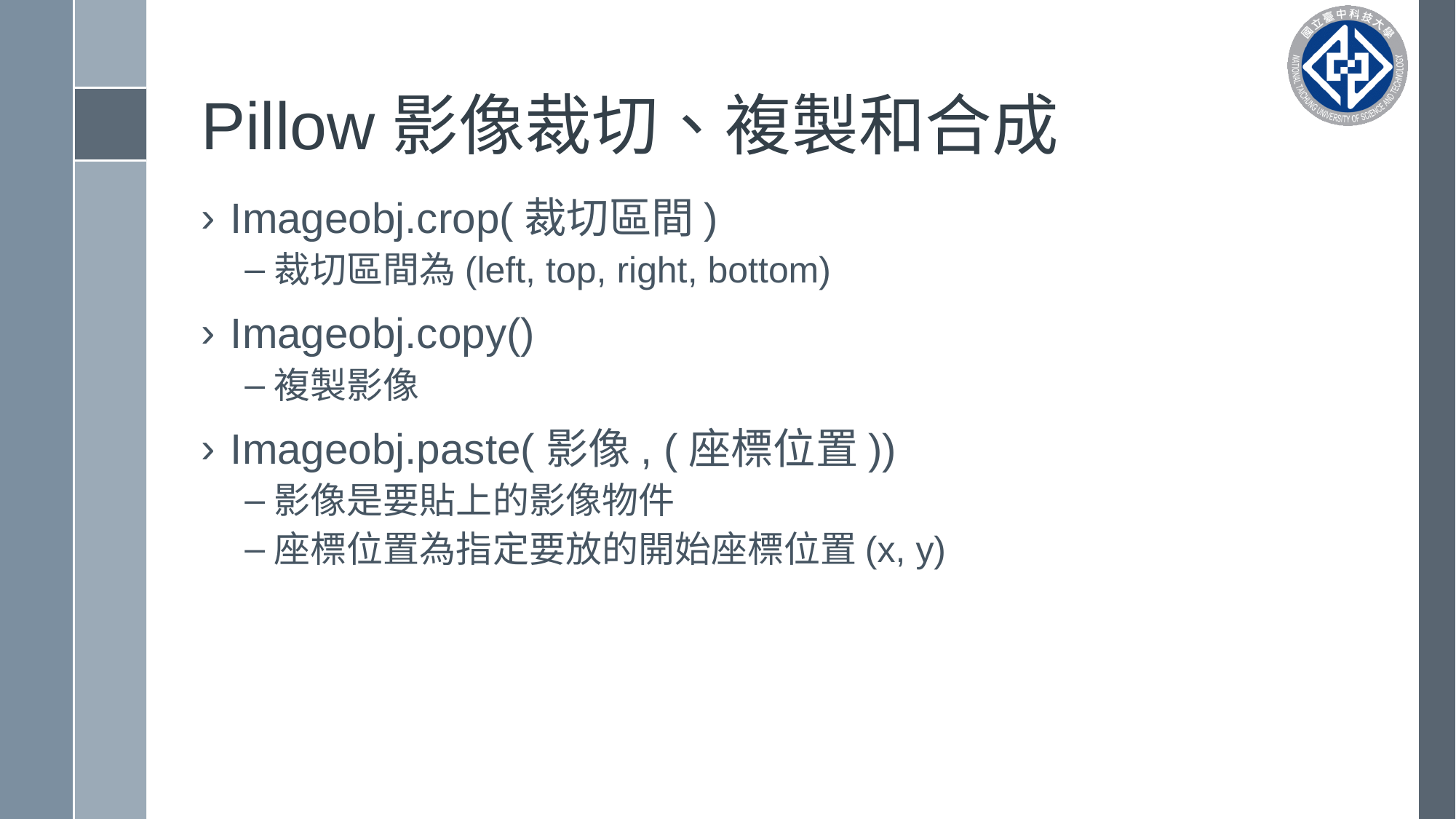

# Pillow影像裁切、複製和合成
Imageobj.crop(裁切區間)
裁切區間為(left, top, right, bottom)
Imageobj.copy()
複製影像
Imageobj.paste(影像, (座標位置))
影像是要貼上的影像物件
座標位置為指定要放的開始座標位置(x, y)